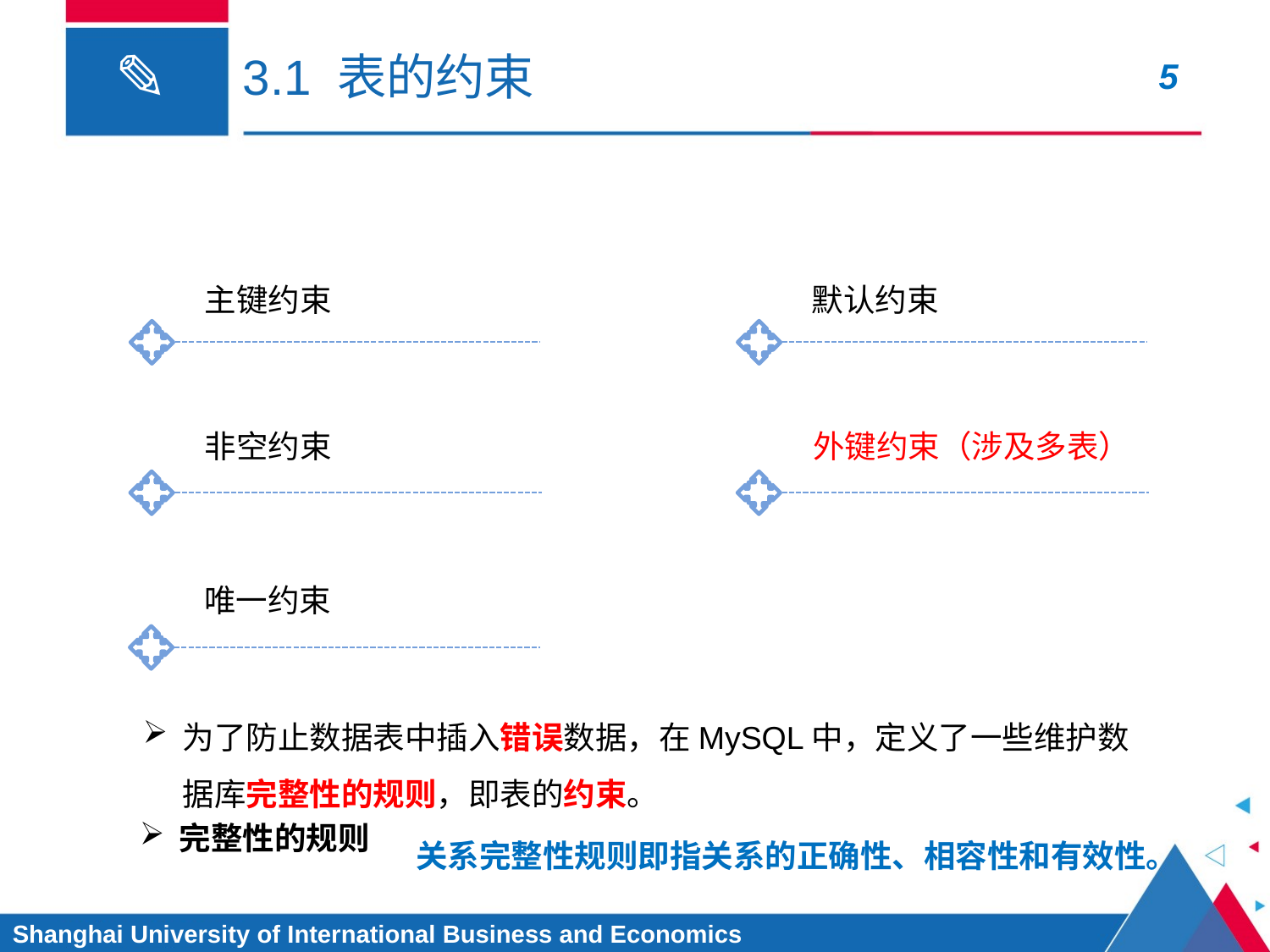

# 3.1 表的约束
主键约束
默认约束

非空约束
外键约束（涉及多表）

唯一约束

为了防止数据表中插入错误数据，在MySQL中，定义了一些维护数据库完整性的规则，即表的约束。
关系完整性规则即指关系的正确性、相容性和有效性。
完整性的规则